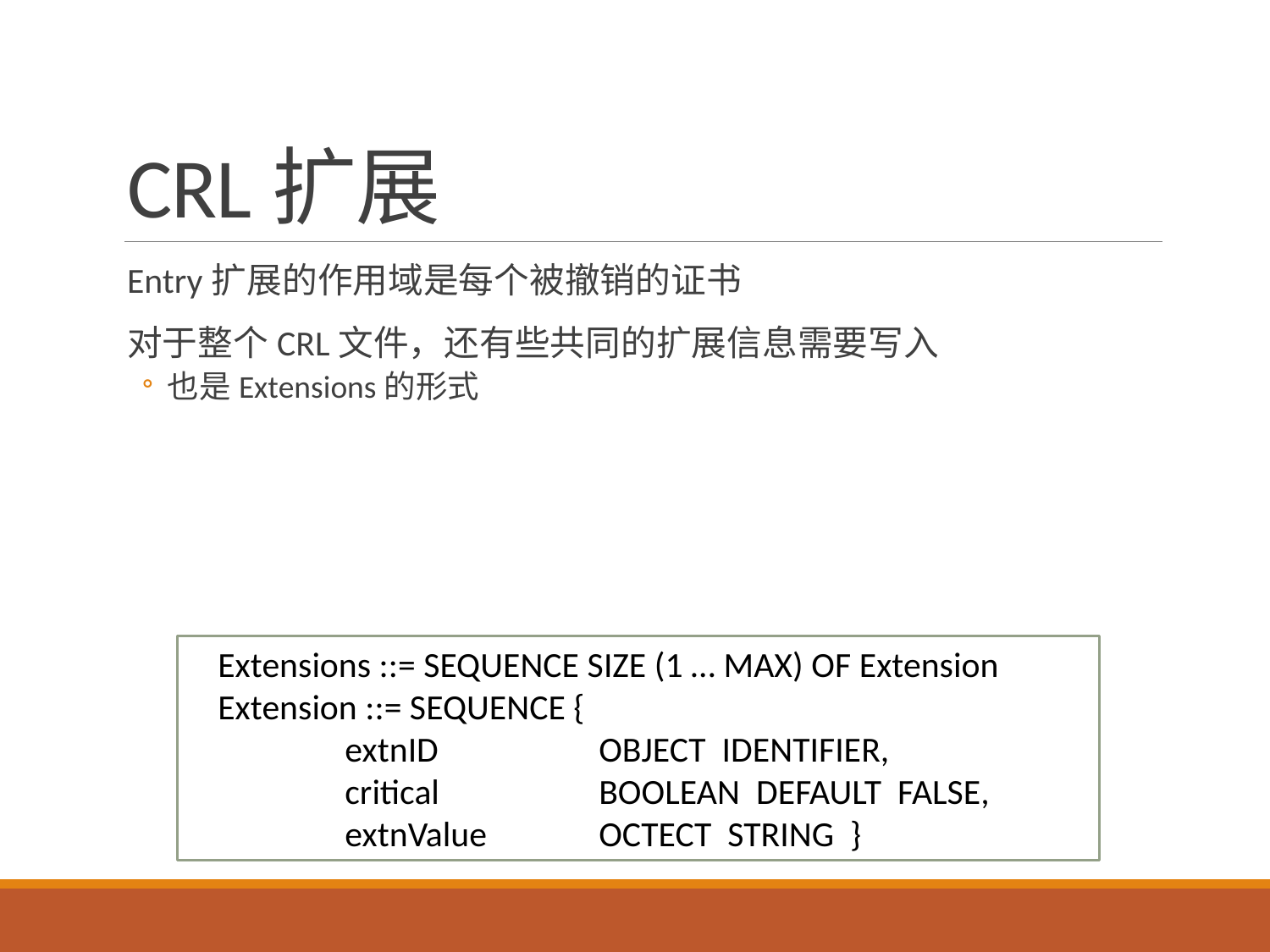

# CRL扩展
Entry扩展的作用域是每个被撤销的证书
对于整个CRL文件，还有些共同的扩展信息需要写入
也是Extensions的形式
Extensions ::= SEQUENCE SIZE (1 … MAX) OF Extension
Extension ::= SEQUENCE {
	extnID		OBJECT  IDENTIFIER,
	critical		BOOLEAN  DEFAULT  FALSE,
	extnValue	OCTECT  STRING  }
58